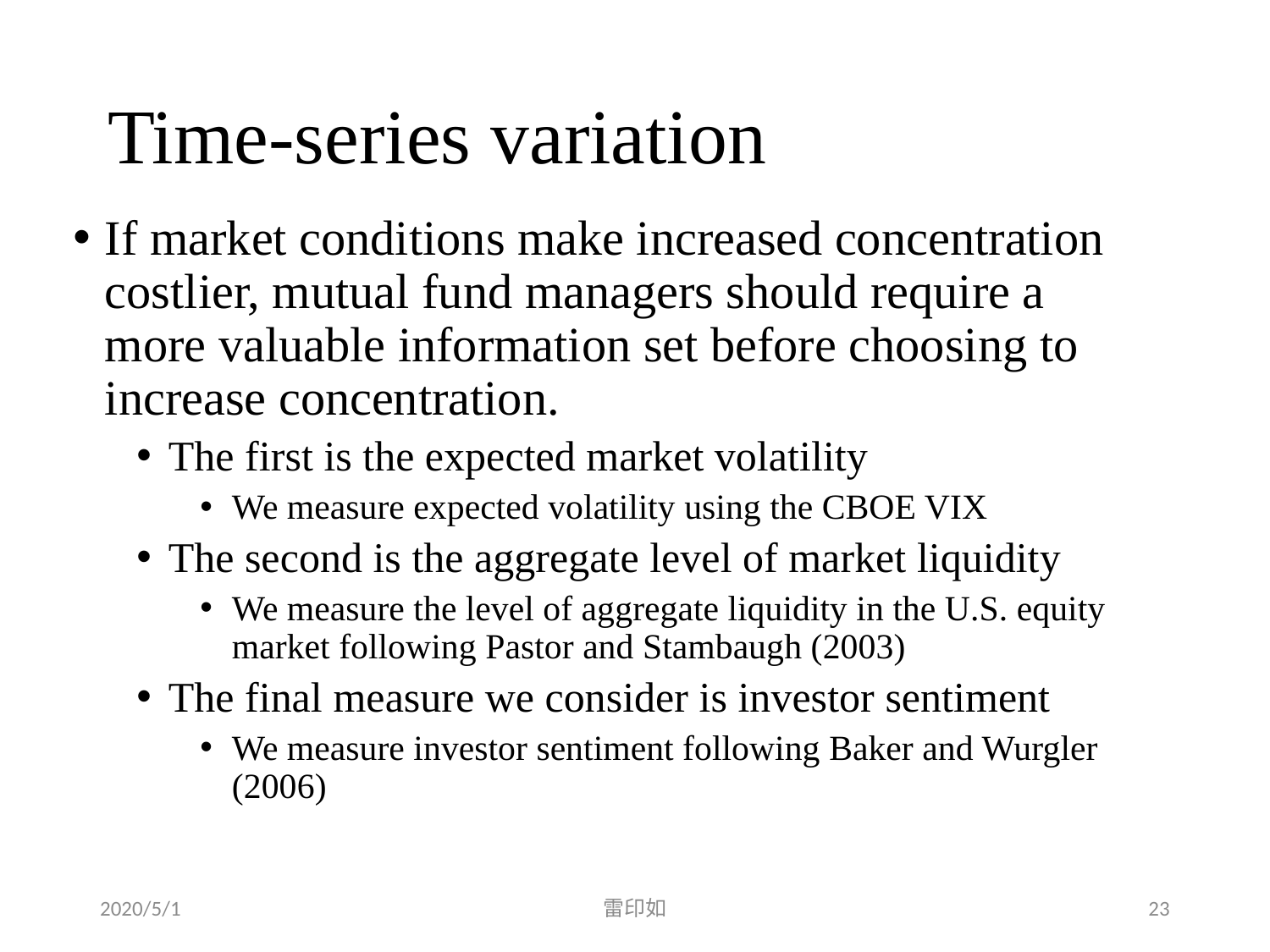

Time-series variation
If market conditions make increased concentration costlier, mutual fund managers should require a more valuable information set before choosing to increase concentration.
The first is the expected market volatility
We measure expected volatility using the CBOE VIX
The second is the aggregate level of market liquidity
We measure the level of aggregate liquidity in the U.S. equity market following Pastor and Stambaugh (2003)
The final measure we consider is investor sentiment
We measure investor sentiment following Baker and Wurgler (2006)
2020/5/1
雷印如
23